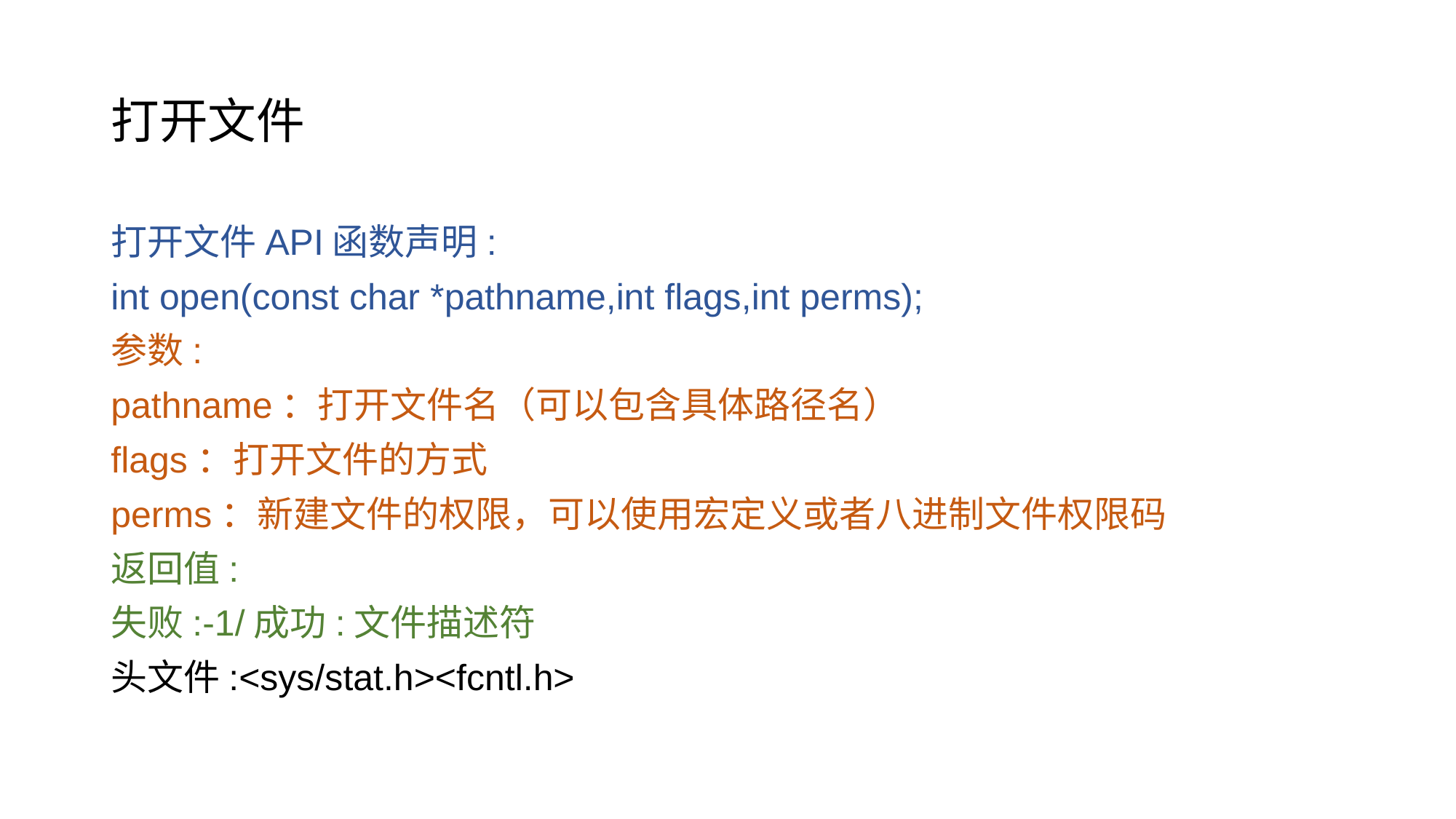

# 打开文件
打开文件API函数声明:
int open(const char *pathname,int flags,int perms);
参数:
pathname：打开文件名（可以包含具体路径名）
flags：打开文件的方式
perms：新建文件的权限，可以使用宏定义或者八进制文件权限码
返回值:
失败:-1/成功:文件描述符
头文件:<sys/stat.h><fcntl.h>